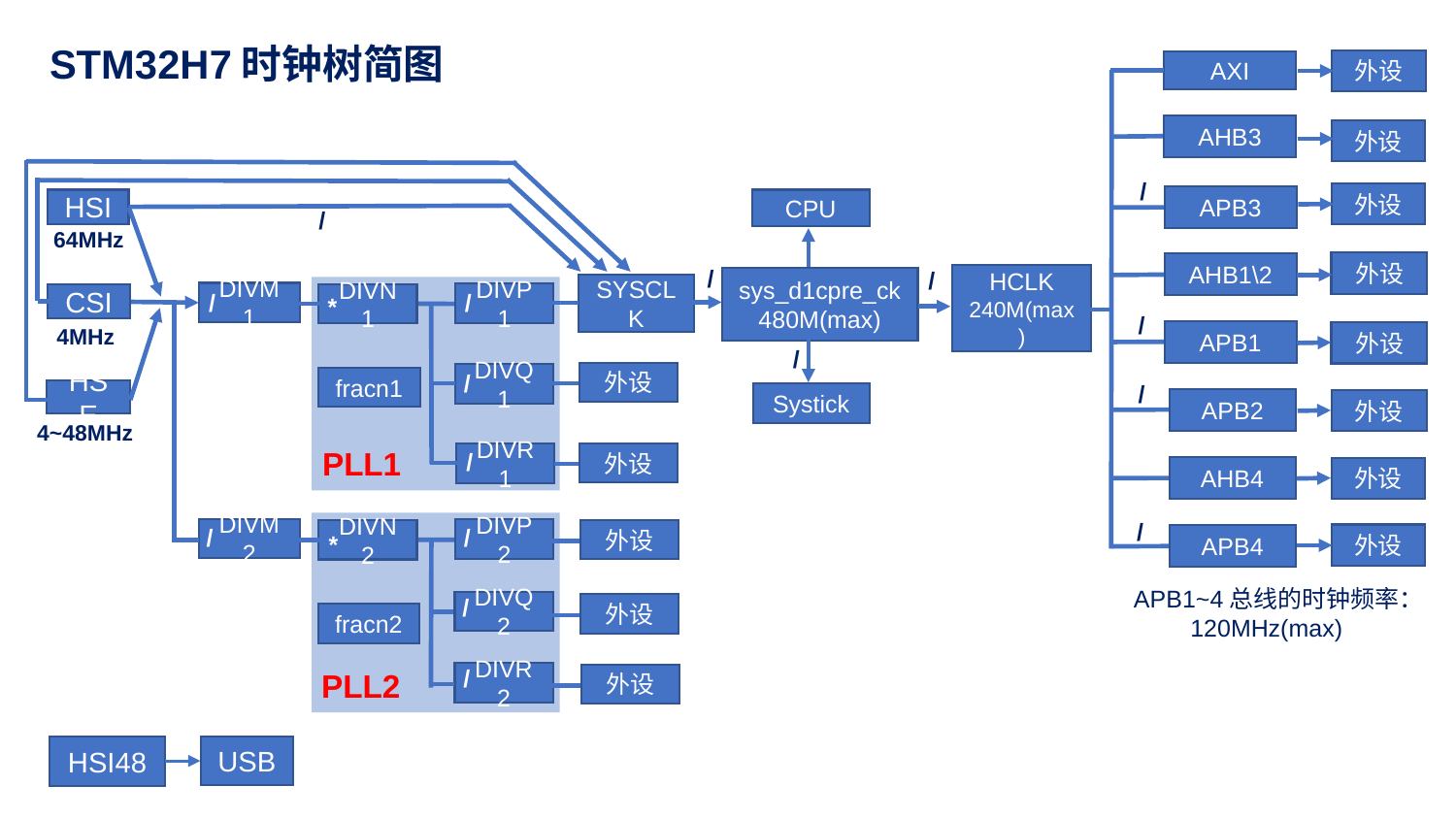

STM32H7时钟树简图
外设
AXI
AHB3
外设
/
外设
APB3
HSI
CPU
/
64MHz
外设
AHB1\2
/
/
HCLK
240M(max)
sys_d1cpre_ck
480M(max)
SYSCLK

/
/
DIVM1
DIVP1
DIVN1
CSI
*
/
4MHz
APB1
外设
/
/
外设
DIVQ1
fracn1
/
HSE
Systick
APB2
外设
4~48MHz
PLL1
/
外设
DIVR1
AHB4
外设
/

/
/
DIVM2
DIVP2
外设
DIVN2
*
外设
APB4
APB1~4总线的时钟频率：120MHz(max)
/
DIVQ2
外设
fracn2
/
PLL2
DIVR2
外设
USB
HSI48